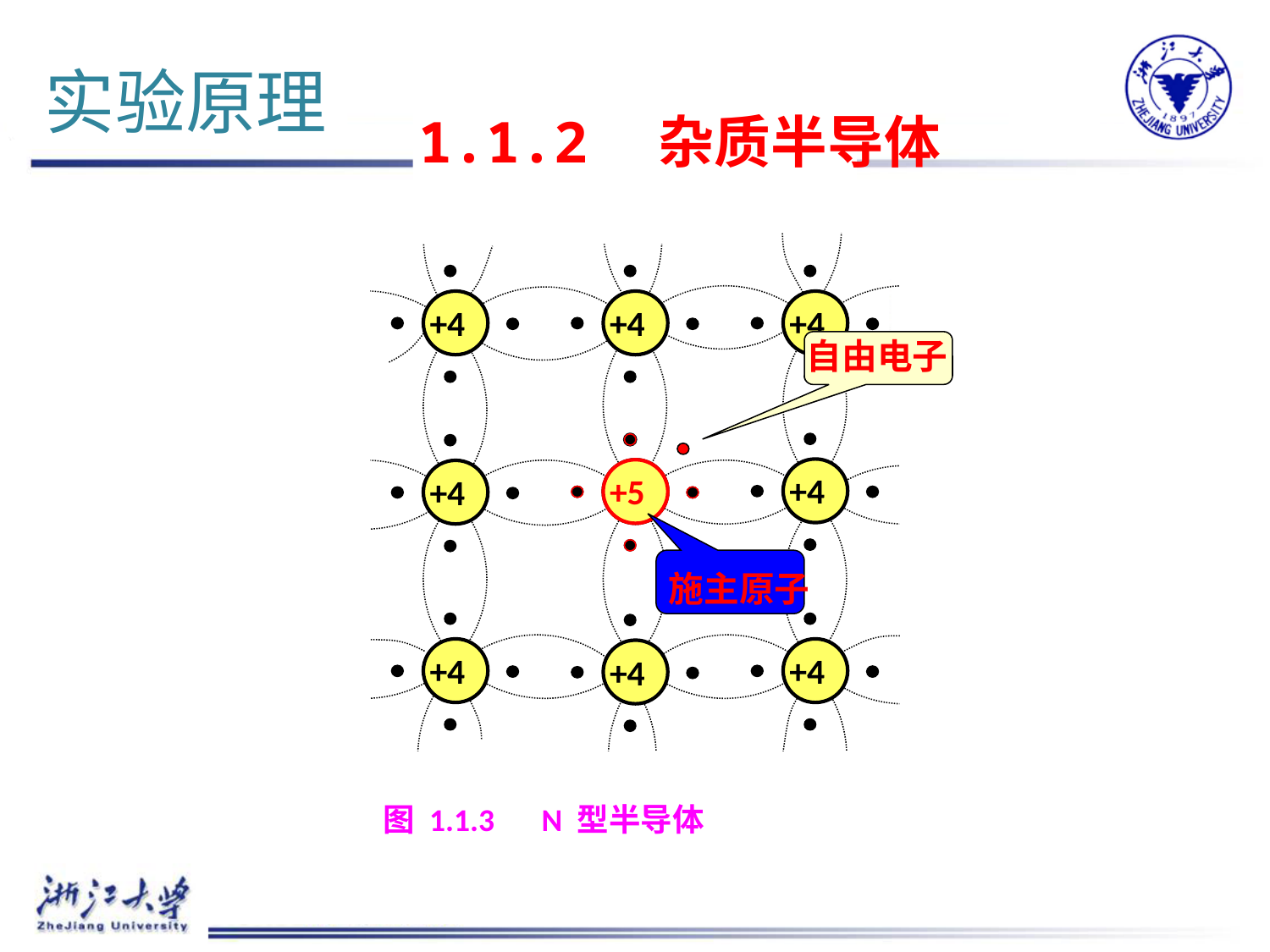

# 实验原理

+4

+4

+4

自由电子

+4

+5

+4

+4

施主原子

+4

+4

+4

　　图 1.1.3　N 型半导体
1.1.2　杂质半导体